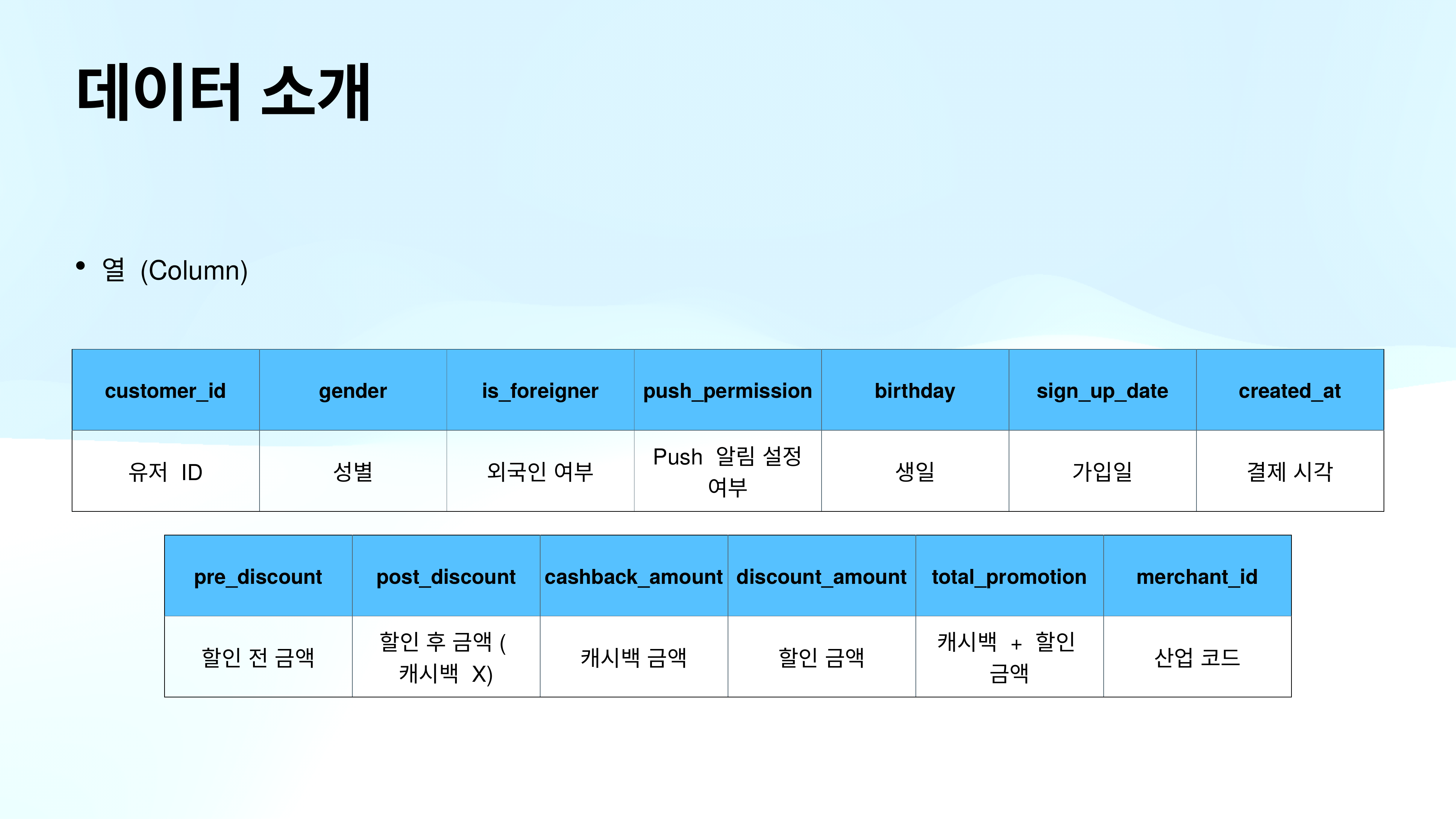

# 데이터 소개
열 (Column)
| customer\_id | gender | is\_foreigner | push\_permission | birthday | sign\_up\_date | created\_at |
| --- | --- | --- | --- | --- | --- | --- |
| 유저 ID | 성별 | 외국인 여부 | Push 알림  설정 여부 | 생일 | 가입일 | 결제 시각 |
| pre\_discount | post\_discount | cashback\_amount | discount\_amount | total\_promotion | merchant\_id |
| --- | --- | --- | --- | --- | --- |
| 할인 전 금액 | 할인 후 금액 (캐시백 X) | 캐시백 금액 | 할인 금액 | 캐시백 + 할인  금액 | 산업 코드 |